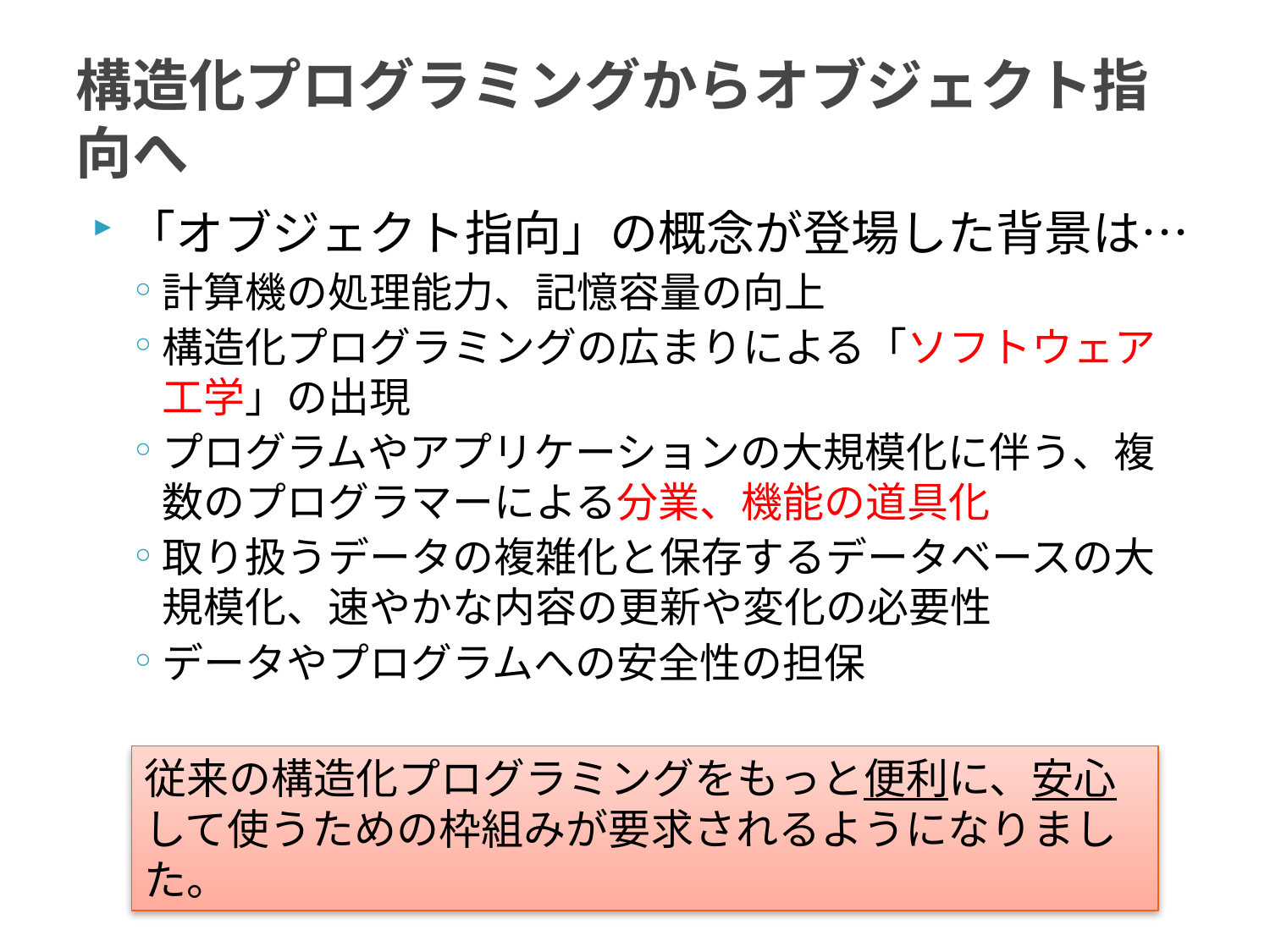

# 構造化プログラミングからオブジェクト指向へ
「オブジェクト指向」の概念が登場した背景は…
計算機の処理能力、記憶容量の向上
構造化プログラミングの広まりによる「ソフトウェア工学」の出現
プログラムやアプリケーションの大規模化に伴う、複数のプログラマーによる分業、機能の道具化
取り扱うデータの複雑化と保存するデータベースの大規模化、速やかな内容の更新や変化の必要性
データやプログラムへの安全性の担保
従来の構造化プログラミングをもっと便利に、安心して使うための枠組みが要求されるようになりました。